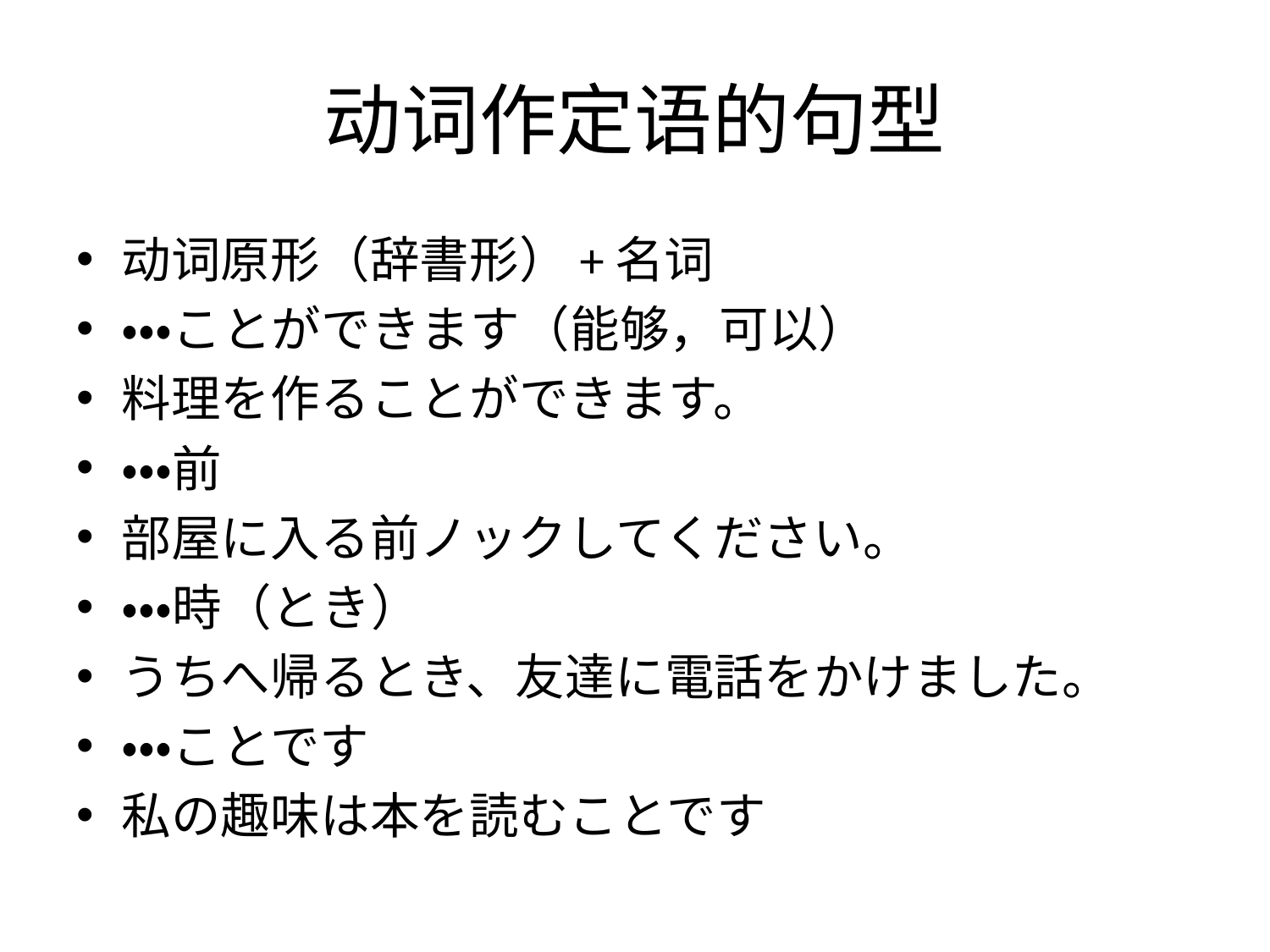

# 动词作定语的句型
动词原形（辞書形）+名词
・・・ことができます（能够，可以）
料理を作ることができます。
・・・前
部屋に入る前ノックしてください。
・・・時（とき）
うちへ帰るとき、友達に電話をかけました。
・・・ことです
私の趣味は本を読むことです